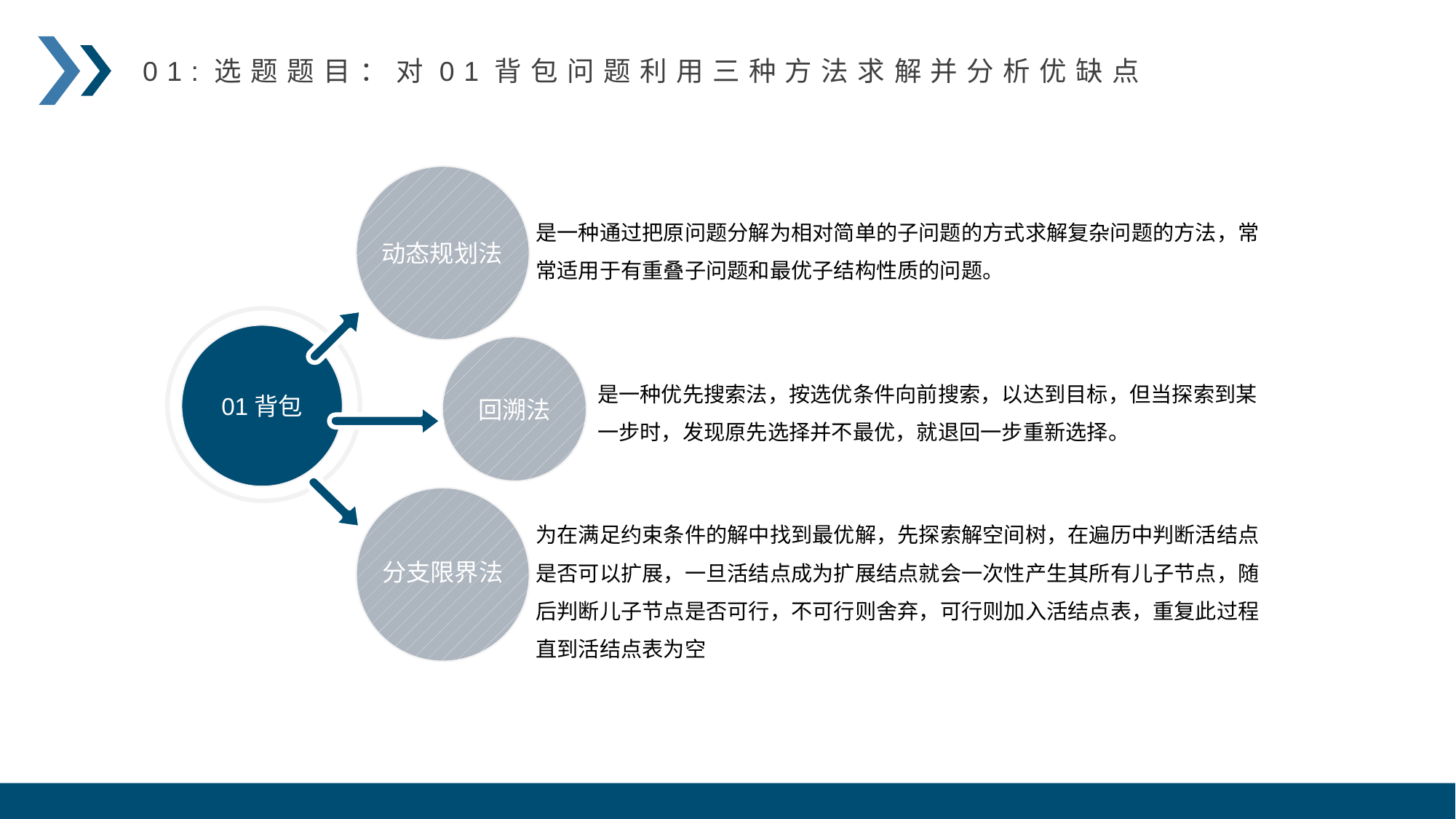

01:选题题目：对01背包问题利用三种方法求解并分析优缺点

动态规划法
是一种通过把原问题分解为相对简单的子问题的方式求解复杂问题的方法，常常适用于有重叠子问题和最优子结构性质的问题。

01背包
回溯法
是一种优先搜索法，按选优条件向前搜索，以达到目标，但当探索到某一步时，发现原先选择并不最优，就退回一步重新选择。

分支限界法
为在满足约束条件的解中找到最优解，先探索解空间树，在遍历中判断活结点是否可以扩展，一旦活结点成为扩展结点就会一次性产生其所有儿子节点，随后判断儿子节点是否可行，不可行则舍弃，可行则加入活结点表，重复此过程直到活结点表为空